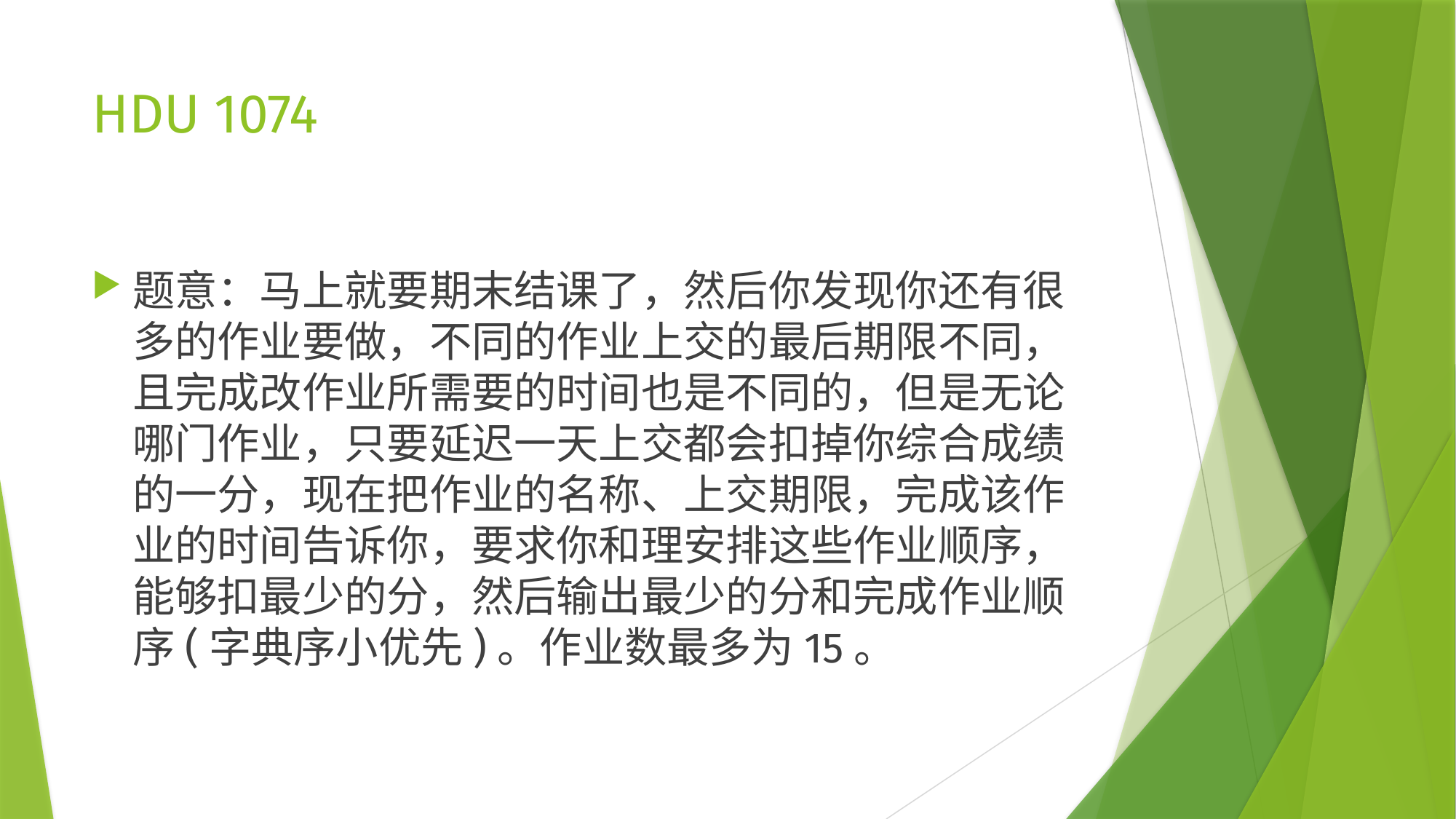

# HDU 1074
题意：马上就要期末结课了，然后你发现你还有很多的作业要做，不同的作业上交的最后期限不同，且完成改作业所需要的时间也是不同的，但是无论哪门作业，只要延迟一天上交都会扣掉你综合成绩的一分，现在把作业的名称、上交期限，完成该作业的时间告诉你，要求你和理安排这些作业顺序，能够扣最少的分，然后输出最少的分和完成作业顺序(字典序小优先)。作业数最多为15。